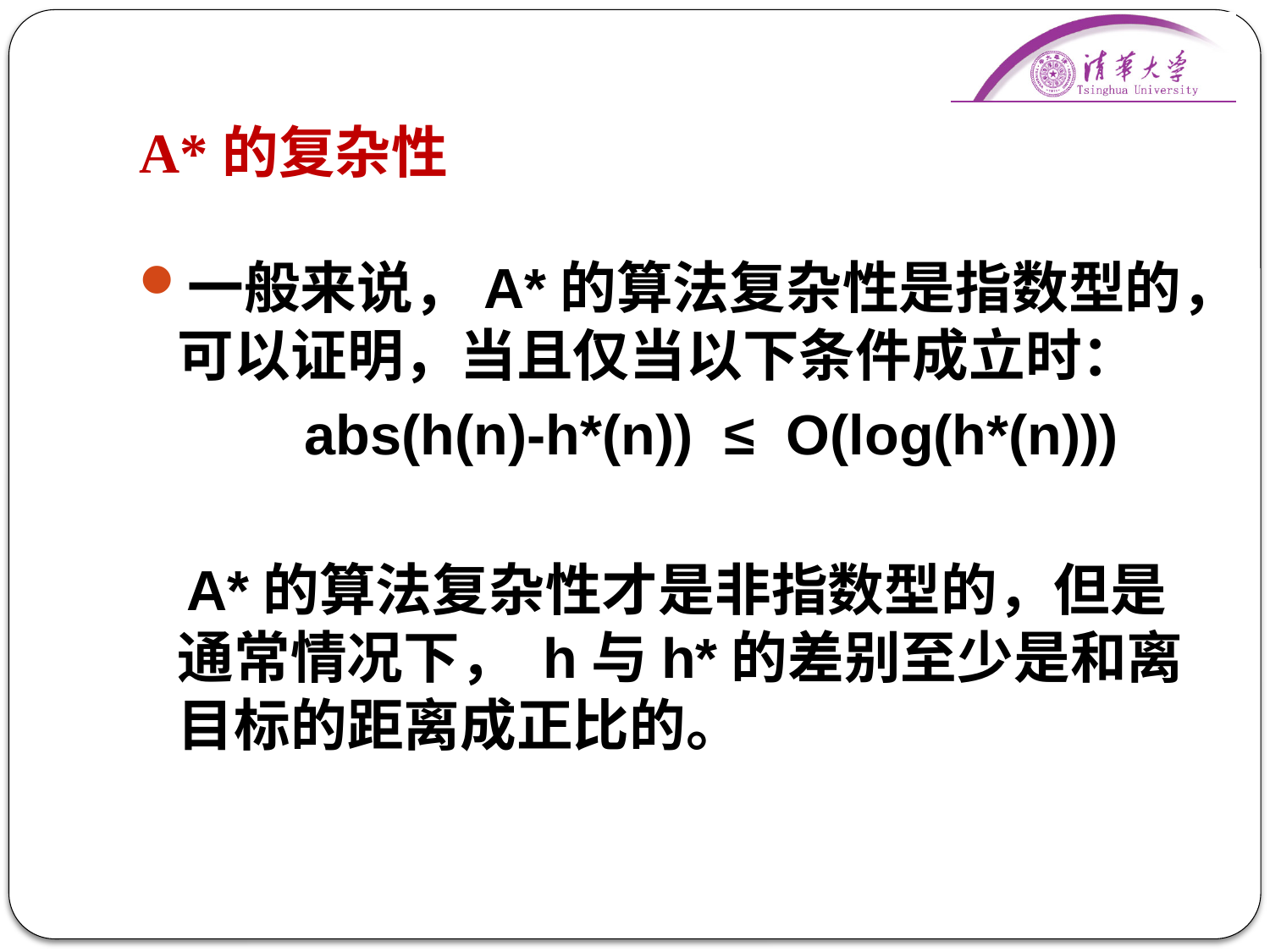

# A*的复杂性
一般来说，A*的算法复杂性是指数型的，可以证明，当且仅当以下条件成立时：
		abs(h(n)-h*(n))  ≤  O(log(h*(n)))

   A*的算法复杂性才是非指数型的，但是通常情况下， h与h*的差别至少是和离目标的距离成正比的。
65